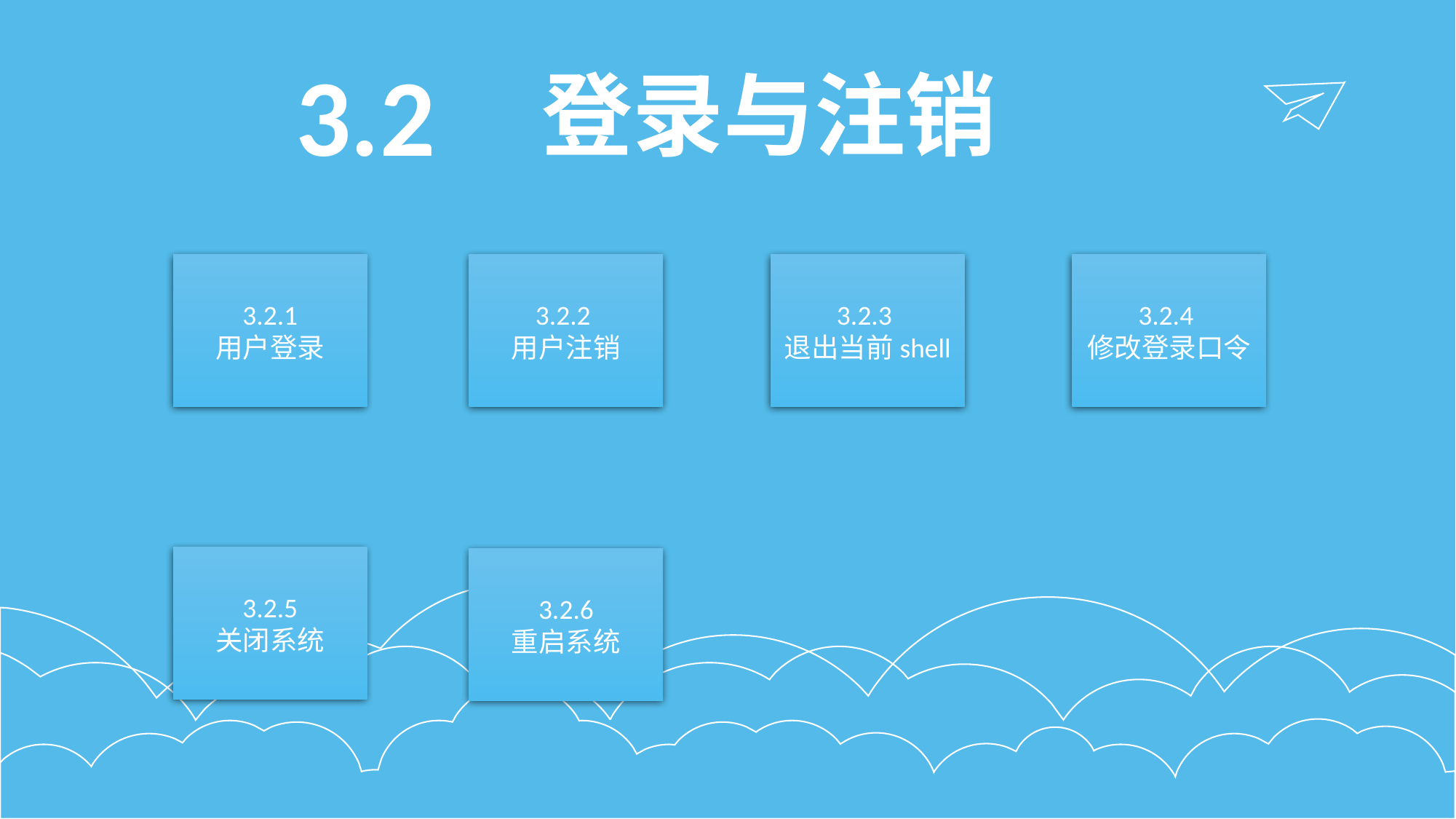

3.2
登录与注销

3.2.1
用户登录
3.2.2
用户注销
3.2.3
退出当前shell
3.2.4
修改登录口令
3.2.5
关闭系统
3.2.6
重启系统

12